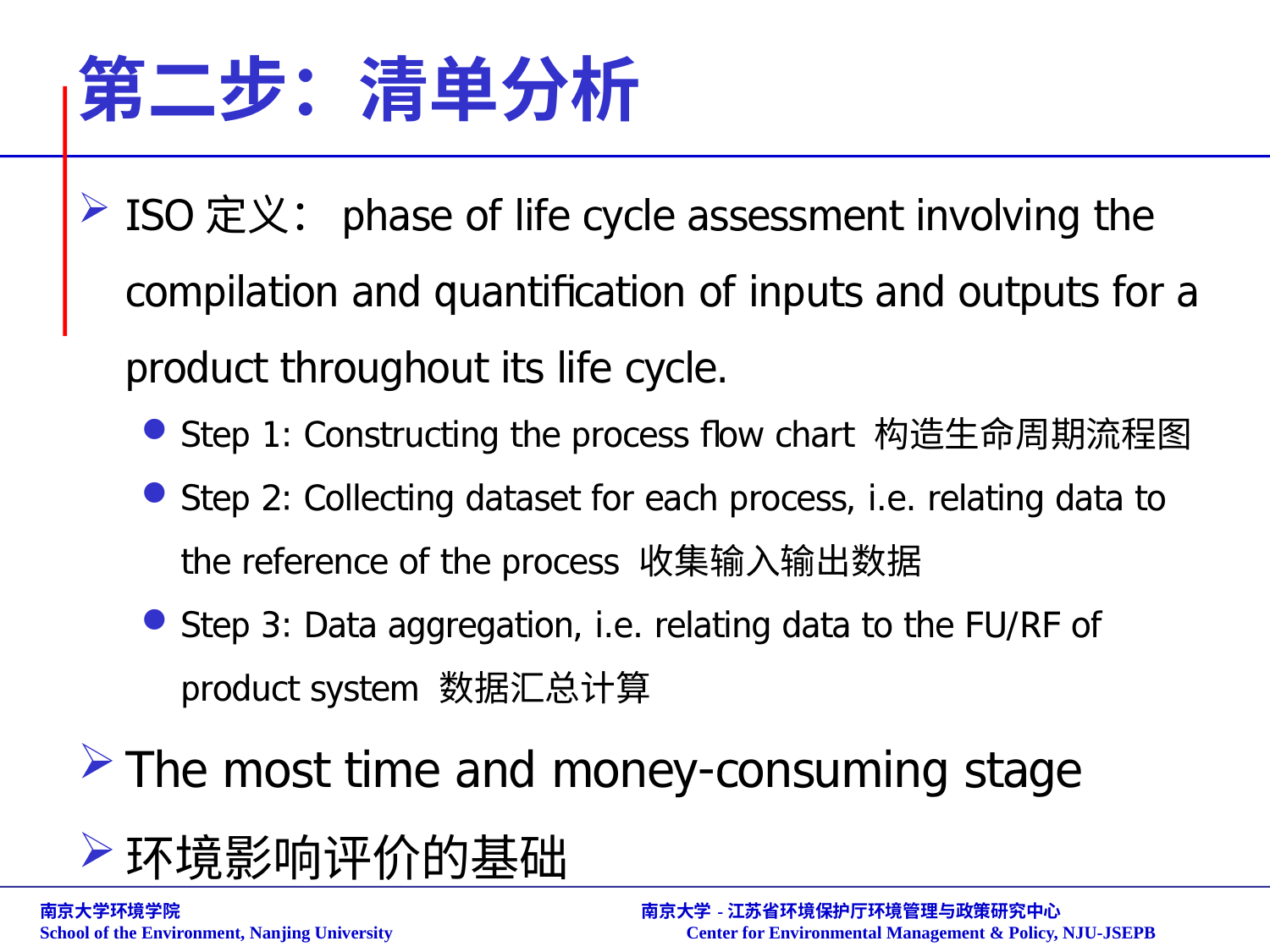

# 第二步：清单分析
ISO定义：phase of life cycle assessment involving the compilation and quantification of inputs and outputs for a product throughout its life cycle.
Step 1: Constructing the process flow chart 构造生命周期流程图
Step 2: Collecting dataset for each process, i.e. relating data to the reference of the process 收集输入输出数据
Step 3: Data aggregation, i.e. relating data to the FU/RF of product system 数据汇总计算
The most time and money-consuming stage
环境影响评价的基础